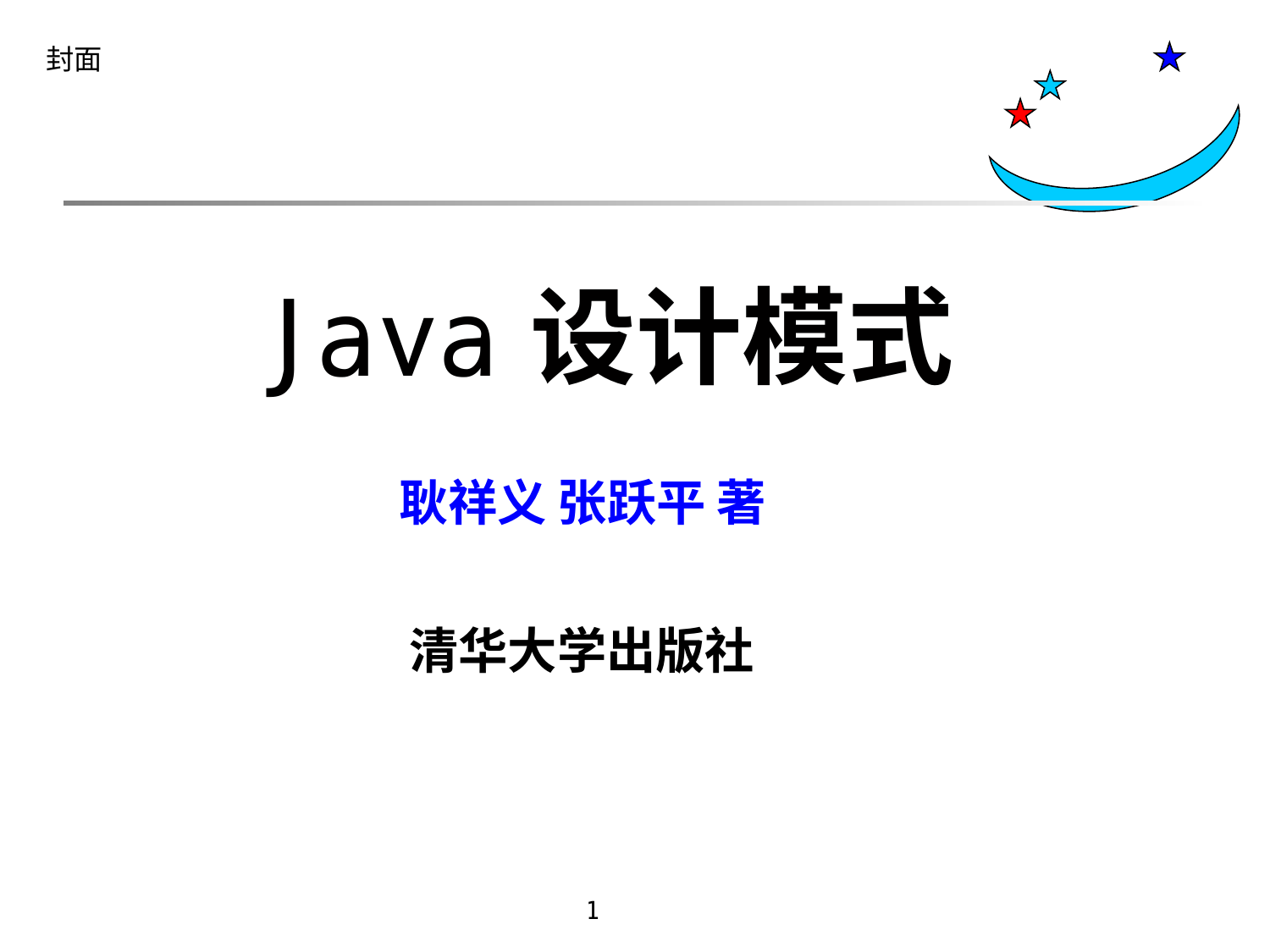

# 封面

Java设计模式
耿祥义 张跃平 著
清华大学出版社

1